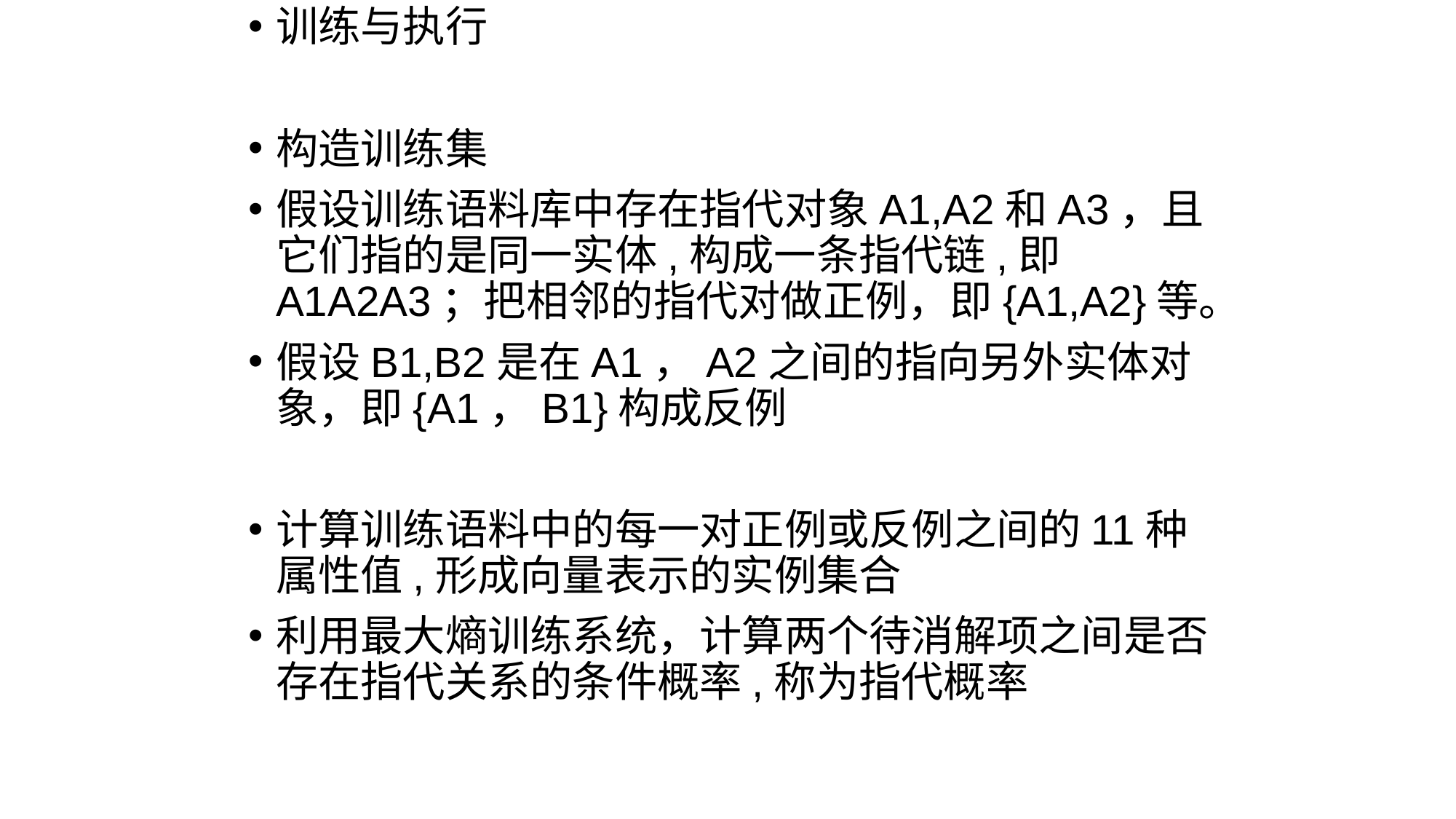

训练与执行

构造训练集
假设训练语料库中存在指代对象A1,A2和A3，且它们指的是同一实体,构成一条指代链,即A1A2A3；把相邻的指代对做正例，即{A1,A2}等。
假设B1,B2是在A1，A2之间的指向另外实体对象，即{A1，B1}构成反例

计算训练语料中的每一对正例或反例之间的11种属性值,形成向量表示的实例集合
利用最大熵训练系统，计算两个待消解项之间是否存在指代关系的条件概率,称为指代概率